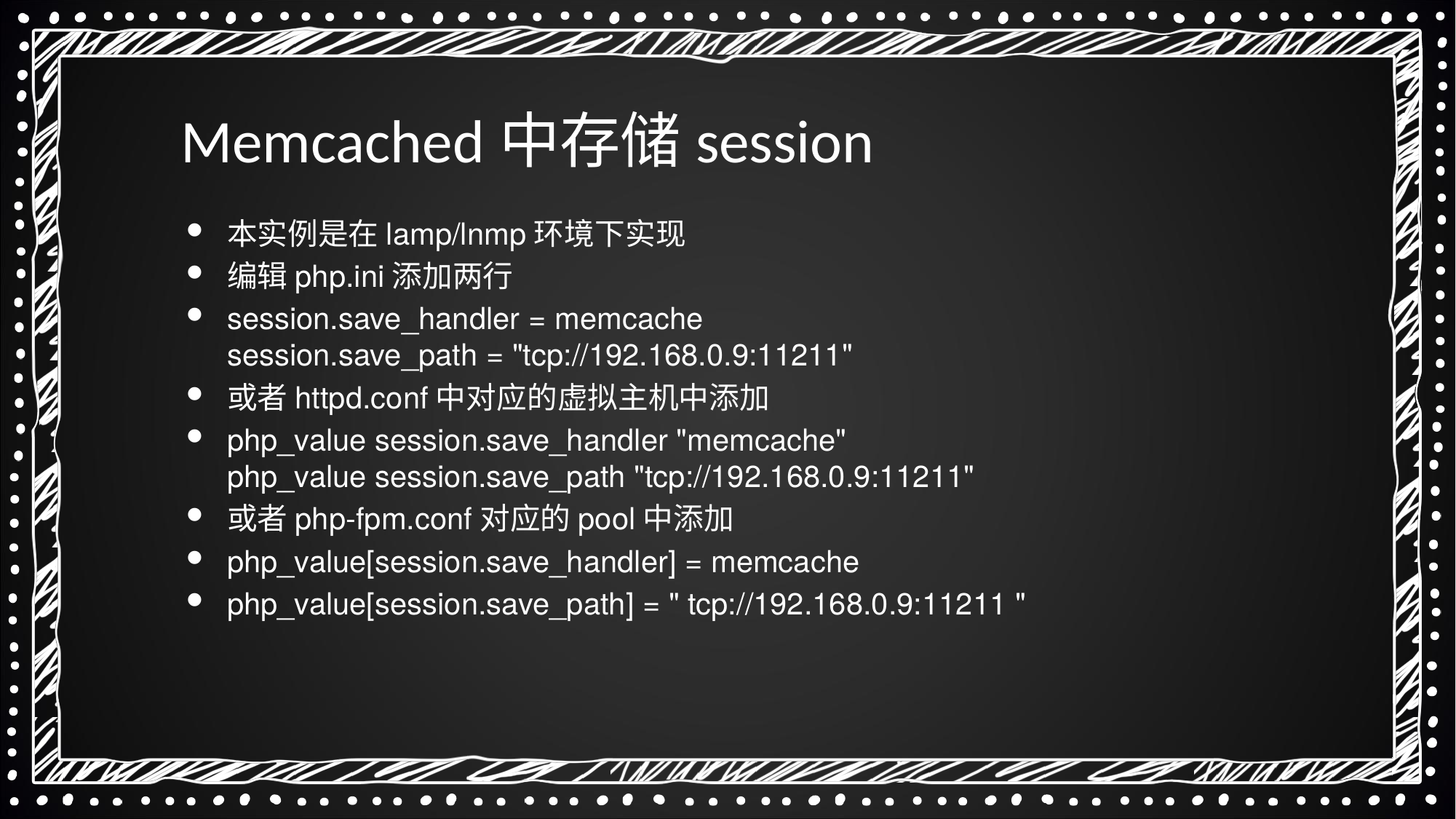

Memcached中存储session
本实例是在lamp/lnmp环境下实现
编辑php.ini添加两行
session.save_handler = memcache 
session.save_path = "tcp://192.168.0.9:11211"
或者httpd.conf中对应的虚拟主机中添加
php_value session.save_handler "memcache" 
php_value session.save_path "tcp://192.168.0.9:11211"
或者php-fpm.conf对应的pool中添加
php_value[session.save_handler] = memcache
php_value[session.save_path] = " tcp://192.168.0.9:11211 "